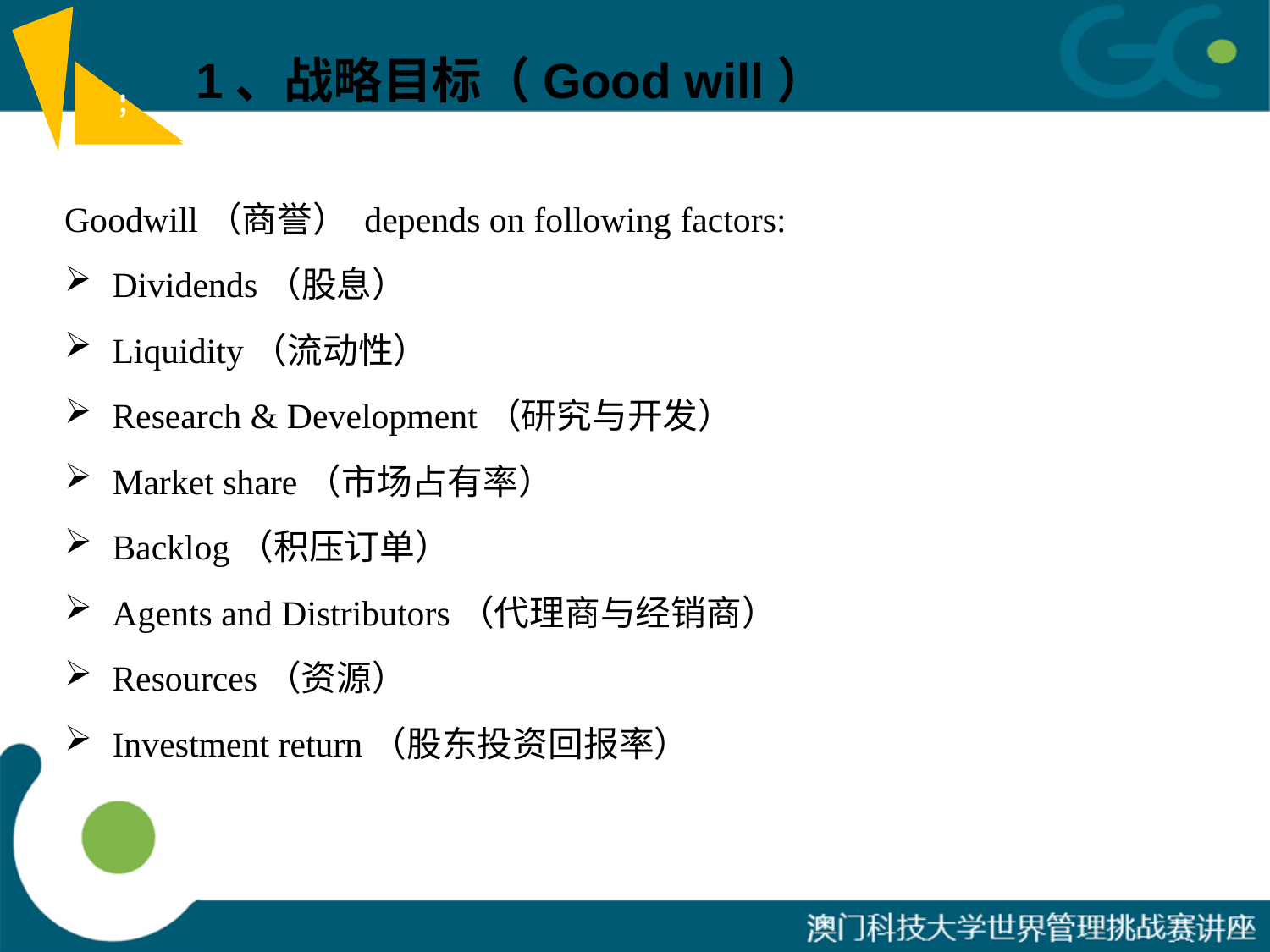

1、战略目标（Good will）

；
；
Goodwill（商誉） depends on following factors:
Dividends（股息）
Liquidity（流动性）
Research & Development（研究与开发）
Market share（市场占有率）
Backlog（积压订单）
Agents and Distributors（代理商与经销商）
Resources（资源）
Investment return（股东投资回报率）